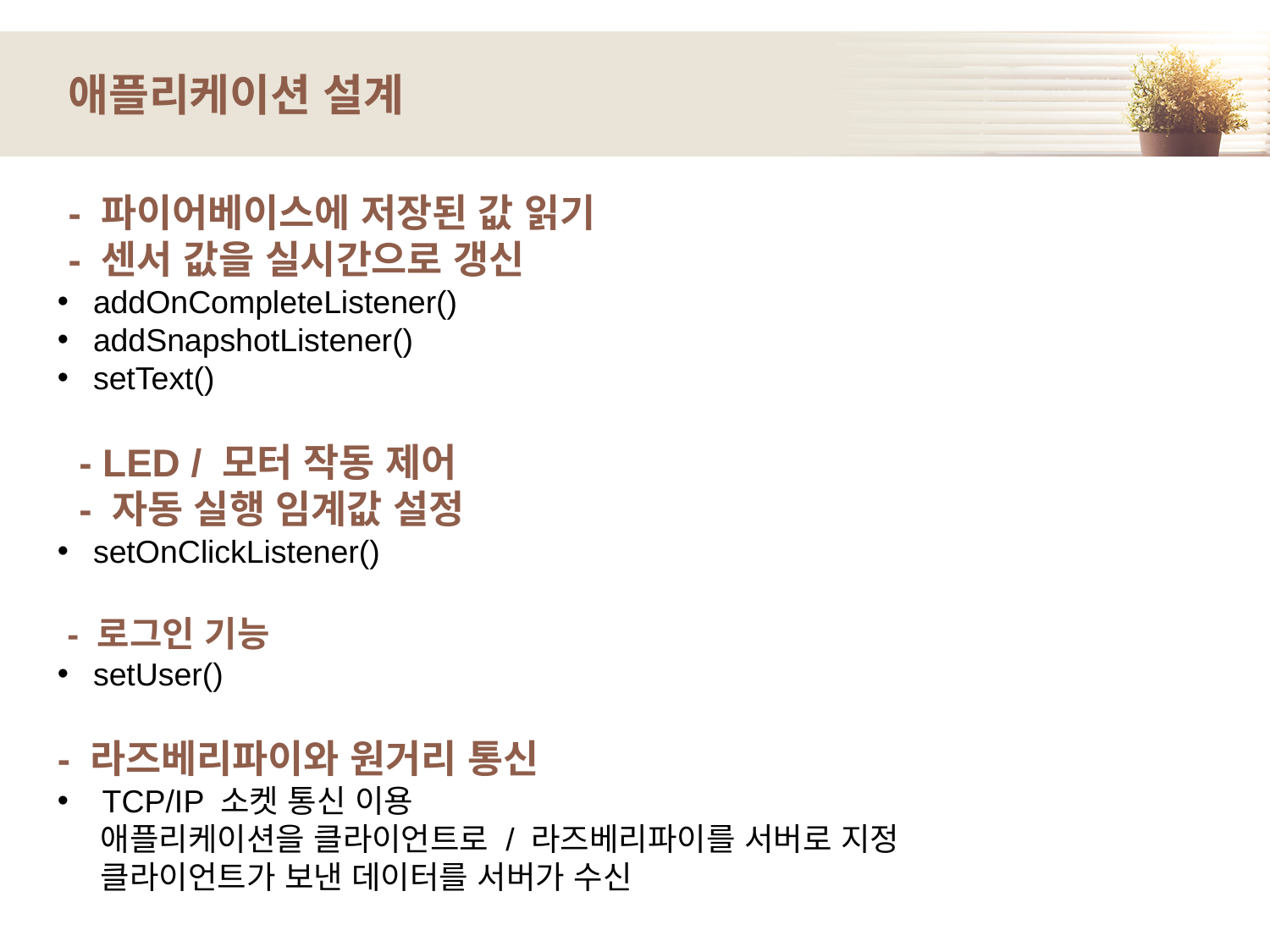

# 애플리케이션 설계
 - 파이어베이스에 저장된 값 읽기
 - 센서 값을 실시간으로 갱신
addOnCompleteListener()
addSnapshotListener()
setText()

  - LED / 모터 작동 제어
  - 자동 실행 임계값 설정
setOnClickListener()

 - 로그인 기능
setUser()

- 라즈베리파이와 원거리 통신
 TCP/IP 소켓 통신 이용
    애플리케이션을 클라이언트로 / 라즈베리파이를 서버로 지정
    클라이언트가 보낸 데이터를 서버가 수신